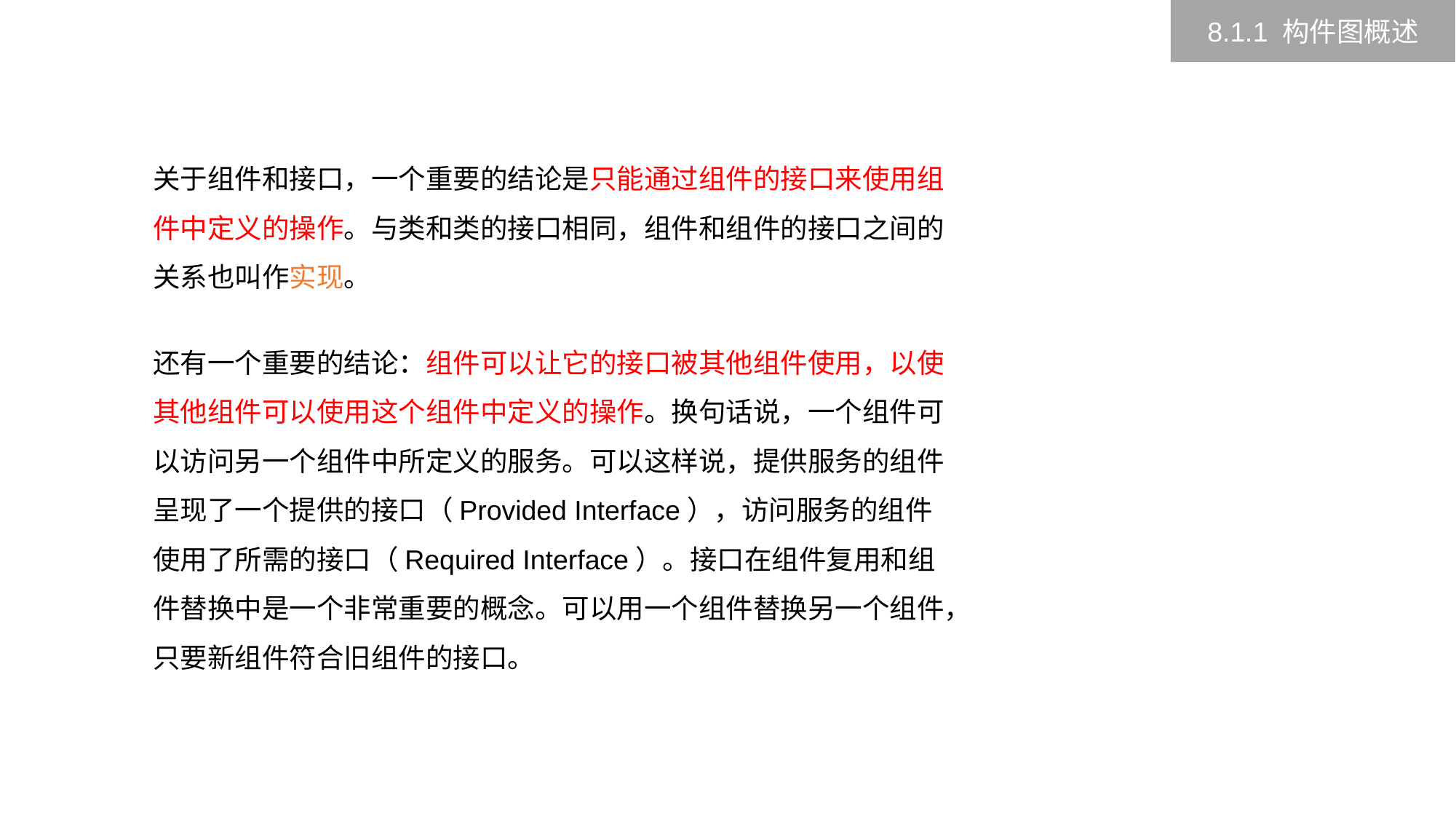

8.1.1 构件图概述
关于组件和接口，一个重要的结论是只能通过组件的接口来使用组件中定义的操作。与类和类的接口相同，组件和组件的接口之间的关系也叫作实现。
还有一个重要的结论：组件可以让它的接口被其他组件使用，以使其他组件可以使用这个组件中定义的操作。换句话说，一个组件可以访问另一个组件中所定义的服务。可以这样说，提供服务的组件呈现了一个提供的接口（Provided Interface），访问服务的组件使用了所需的接口（Required Interface）。接口在组件复用和组件替换中是一个非常重要的概念。可以用一个组件替换另一个组件，只要新组件符合旧组件的接口。